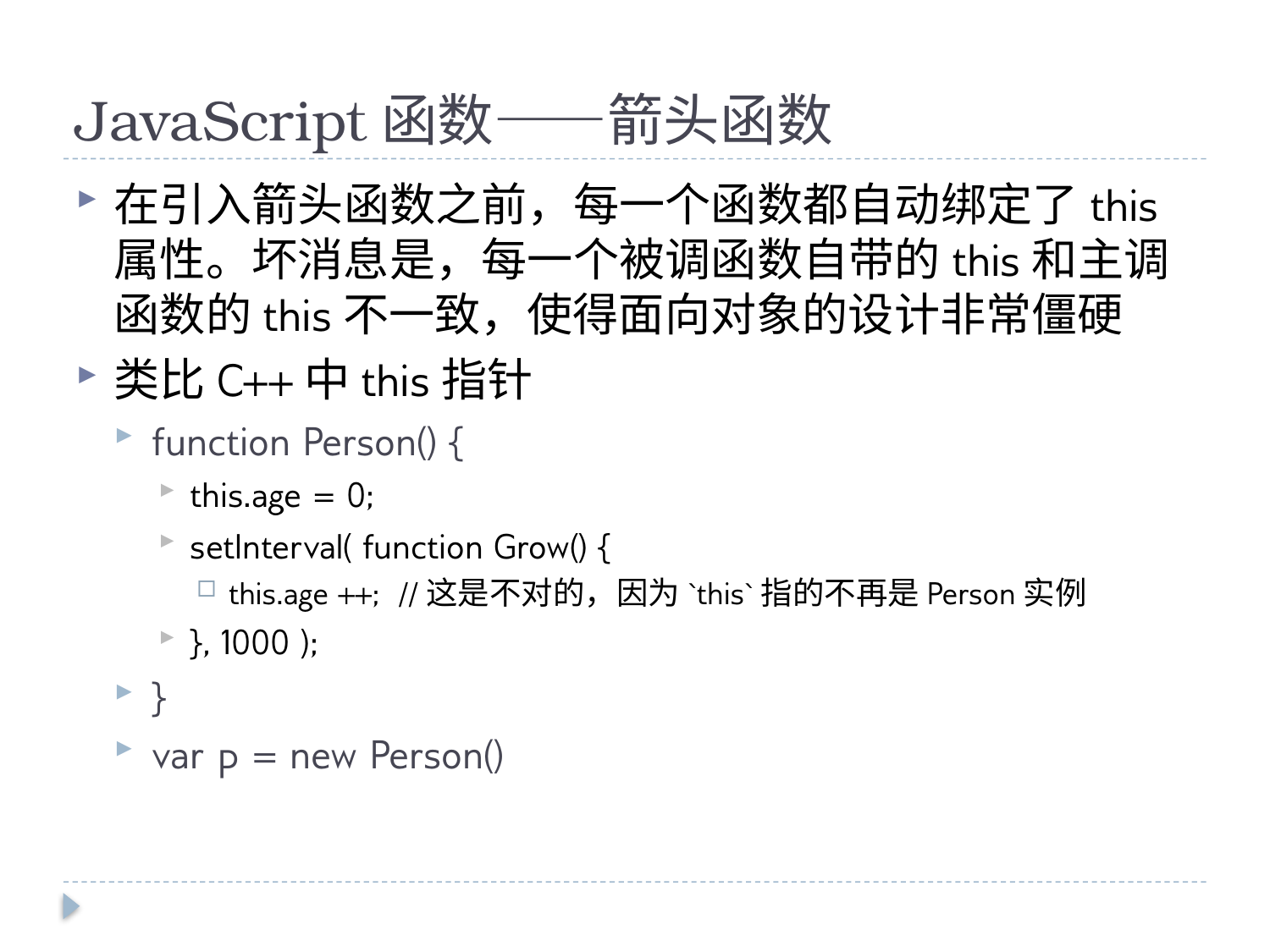

# JavaScript函数——箭头函数
在引入箭头函数之前，每一个函数都自动绑定了this属性。坏消息是，每一个被调函数自带的this和主调函数的this不一致，使得面向对象的设计非常僵硬
类比C++中this指针
function Person() {
this.age = 0;
setInterval( function Grow() {
this.age ++;  //这是不对的，因为`this`指的不再是Person实例
}, 1000 );
}
var p = new Person()